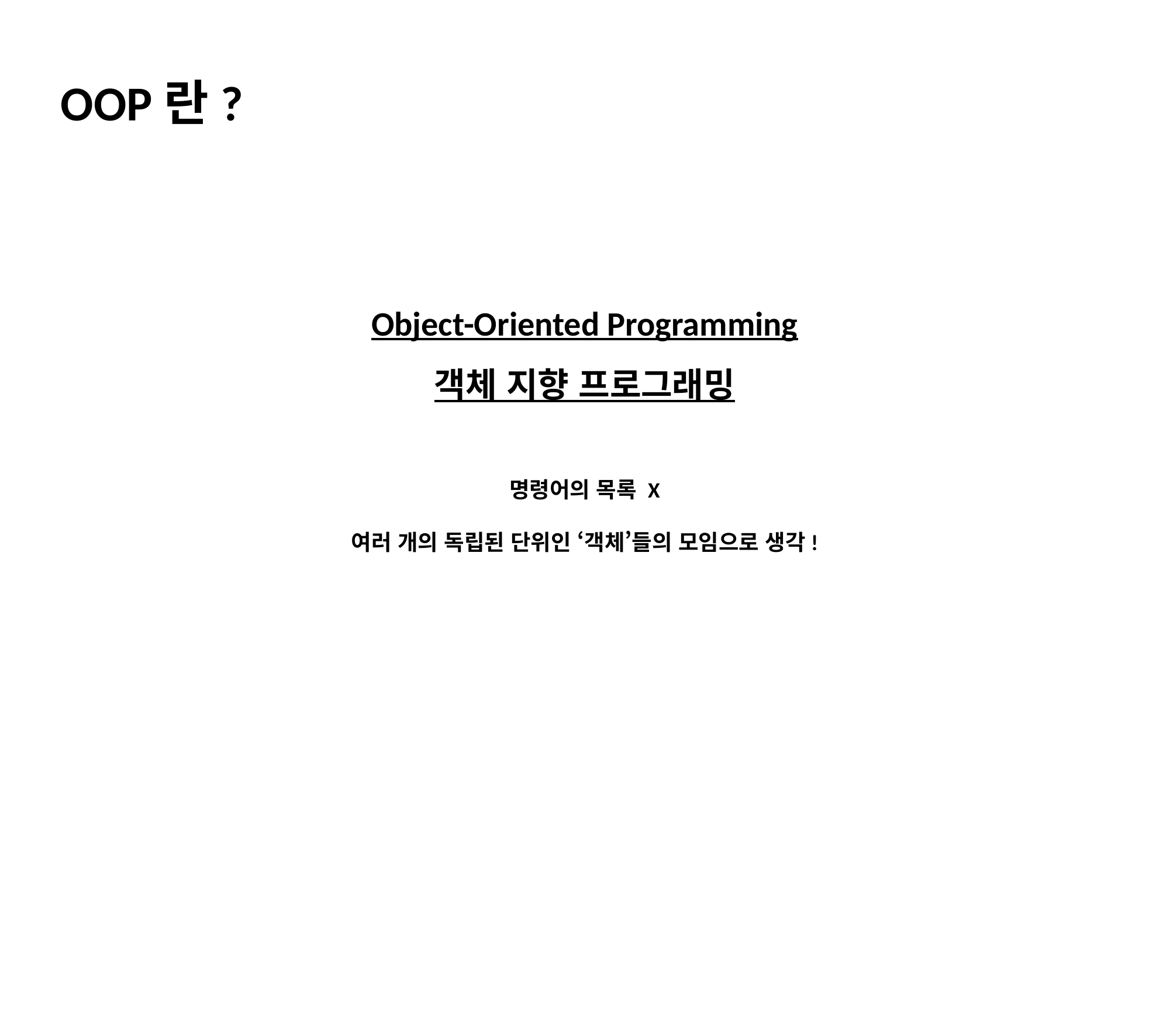

OOP란?
Object-Oriented Programming
객체 지향 프로그래밍
명령어의 목록 X

여러 개의 독립된 단위인 ‘객체’들의 모임으로 생각!